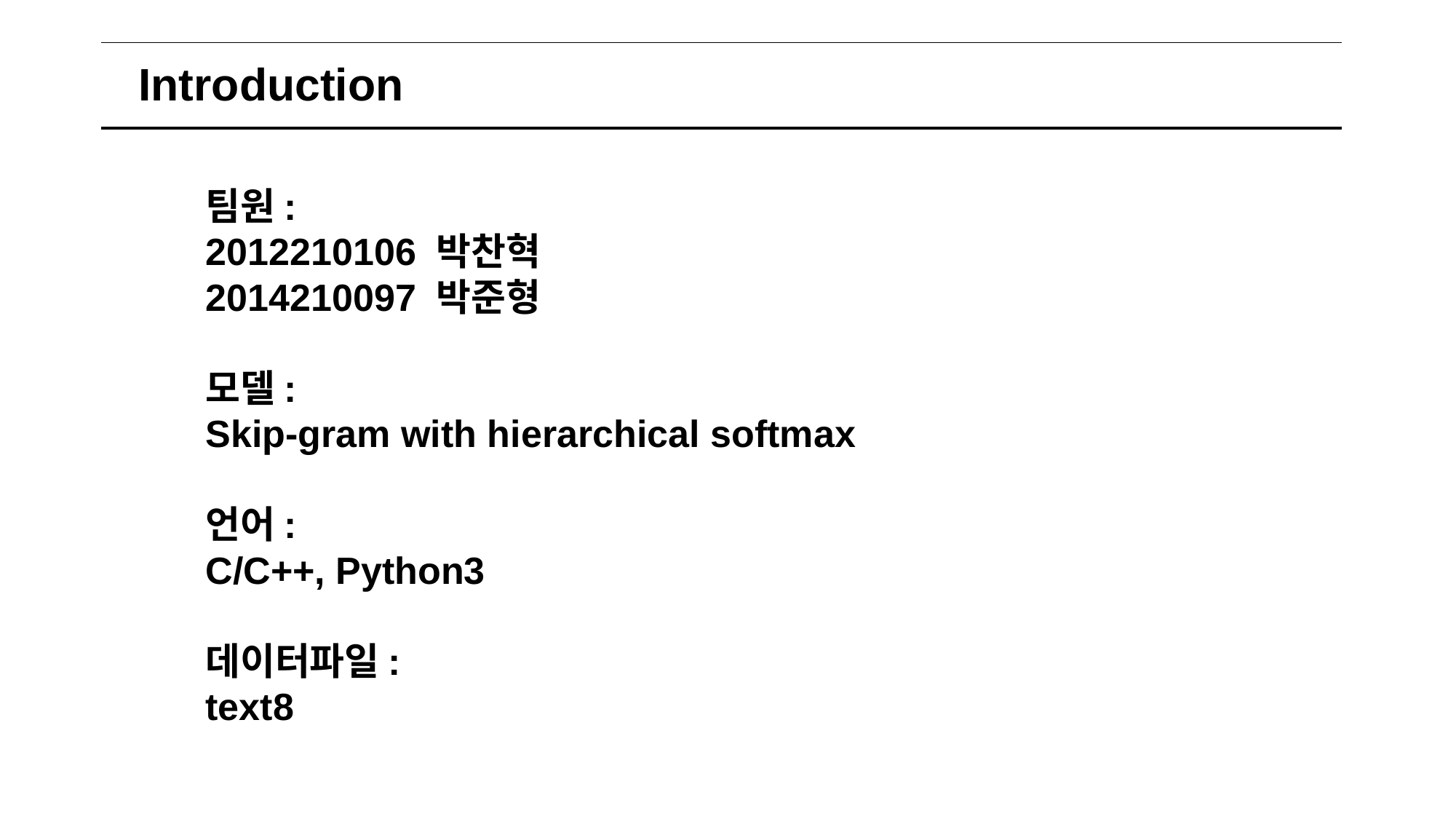

| Introduction |
| --- |
팀원:
2012210106 박찬혁
2014210097 박준형

모델:
Skip-gram with hierarchical softmax

언어:
C/C++, Python3

데이터파일:
text8